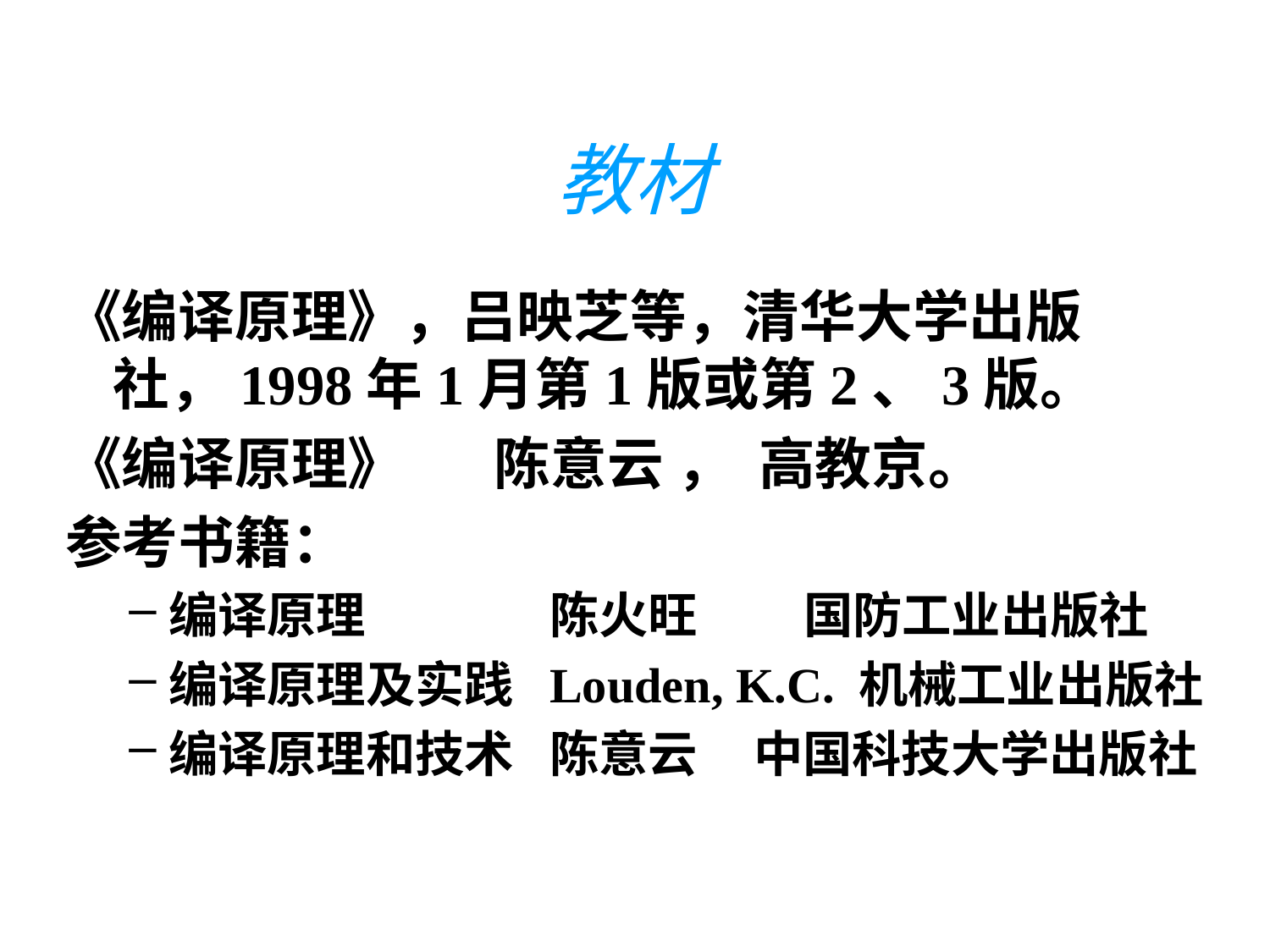

# 教材
《编译原理》，吕映芝等，清华大学出版社，1998年1月第1版或第2、3版。
《编译原理》       陈意云 ，  高教京。
参考书籍：
编译原理		陈火旺	国防工业出版社
编译原理及实践	Louden, K.C. 机械工业出版社
编译原理和技术	陈意云     中国科技大学出版社